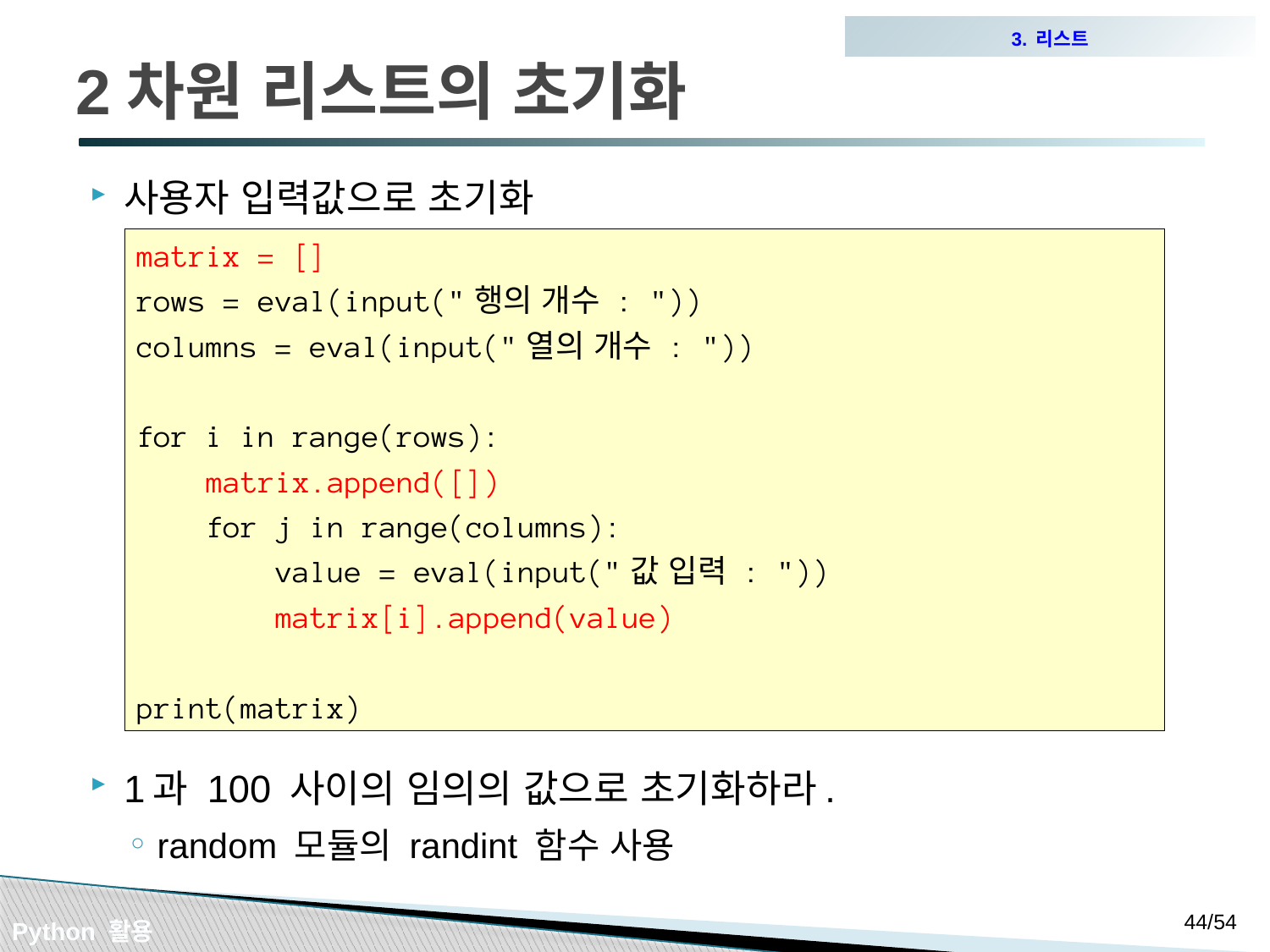

3. 리스트
# 2차원 리스트의 초기화
사용자 입력값으로 초기화

1과 100 사이의 임의의 값으로 초기화하라.
random 모듈의 randint 함수 사용
matrix = []
rows = eval(input("행의 개수 : "))
columns = eval(input("열의 개수 : "))

for i in range(rows):
    matrix.append([])
    for j in range(columns):
        value = eval(input("값 입력 : "))
        matrix[i].append(value)

print(matrix)
44